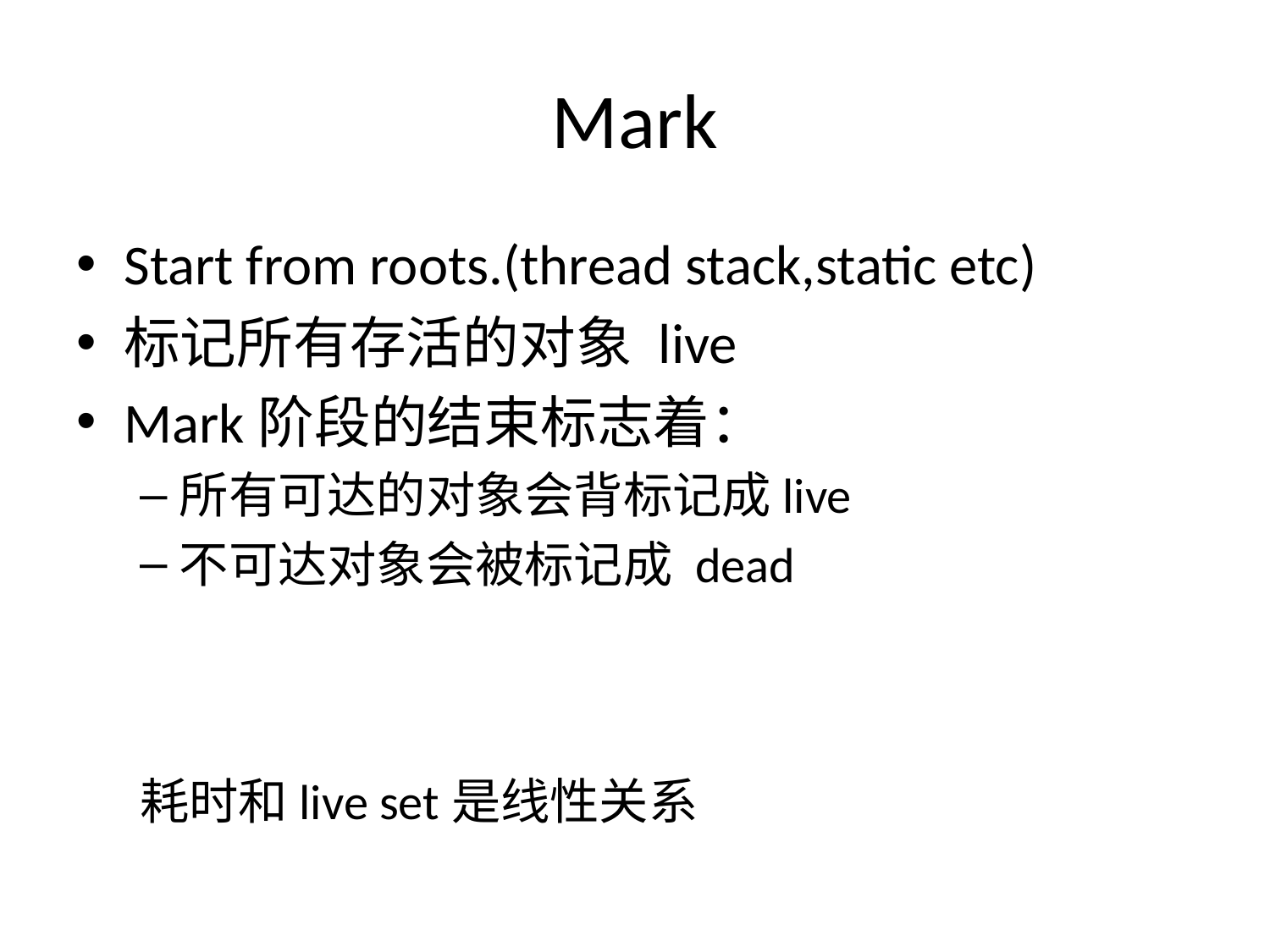

# Mark
Start from roots.(thread stack,static etc)
标记所有存活的对象 live
Mark阶段的结束标志着：
所有可达的对象会背标记成live
不可达对象会被标记成 dead

耗时和live set是线性关系